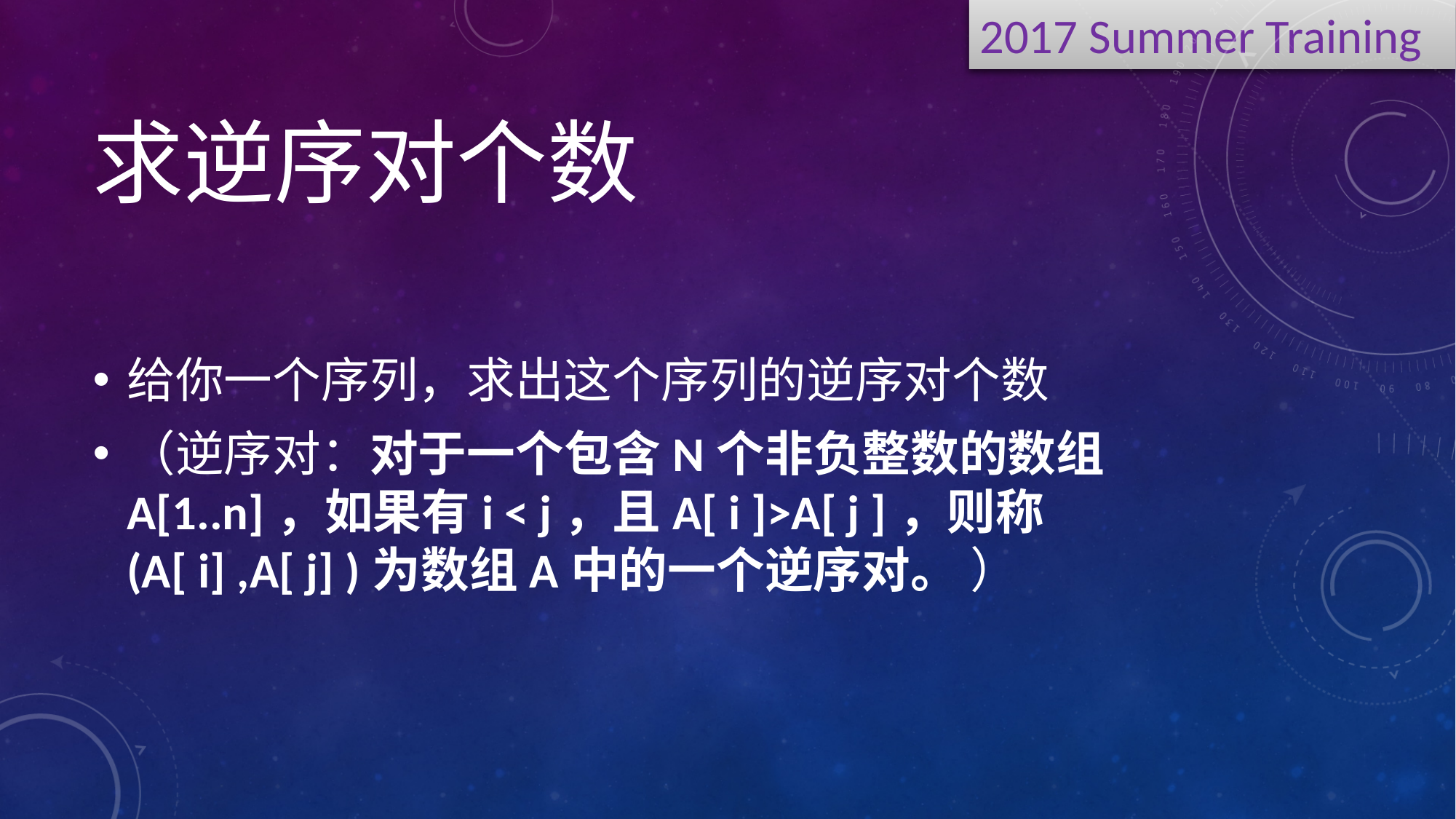

# 求逆序对个数
给你一个序列，求出这个序列的逆序对个数
（逆序对：对于一个包含N个非负整数的数组A[1..n]，如果有i < j，且A[ i ]>A[ j ]，则称(A[ i] ,A[ j] )为数组A中的一个逆序对。 ）